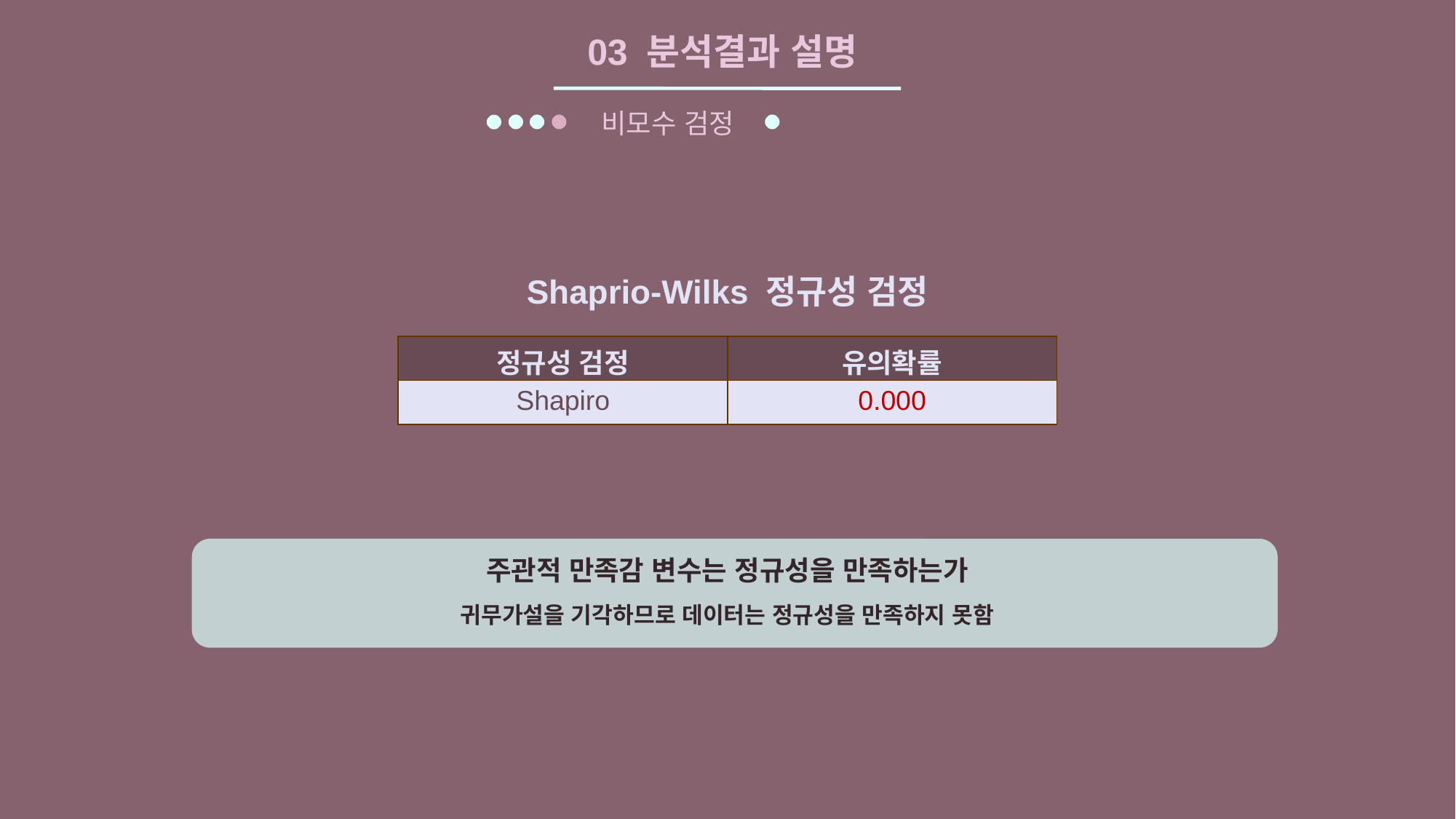

03 분석결과 설명
비모수 검정

Shaprio-Wilks 정규성 검정
| 정규성 검정 | 유의확률 |
| --- | --- |
| Shapiro | 0.000 |

주관적 만족감 변수는 정규성을 만족하는가
귀무가설을 기각하므로 데이터는 정규성을 만족하지 못함